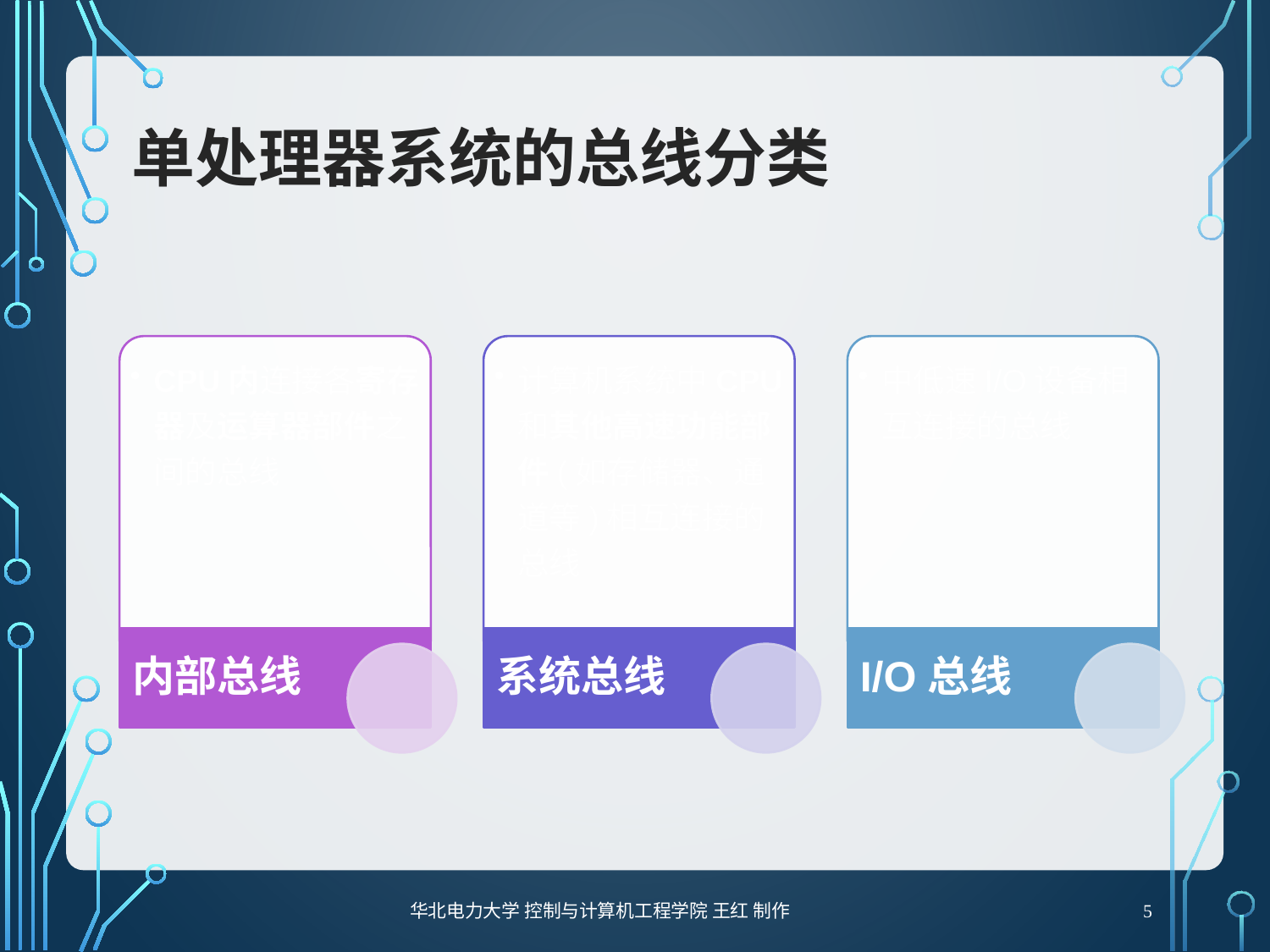

# 单处理器系统的总线分类
CPU内连接各寄存器及运算器部件之间的总线
内部总线
计算机系统中CPU和其他高速功能部件(如存储器、通道等)相互连接的总线
系统总线
中低速I/O设备相互连接的总线
I/O总线
5
华北电力大学 控制与计算机工程学院 王红 制作